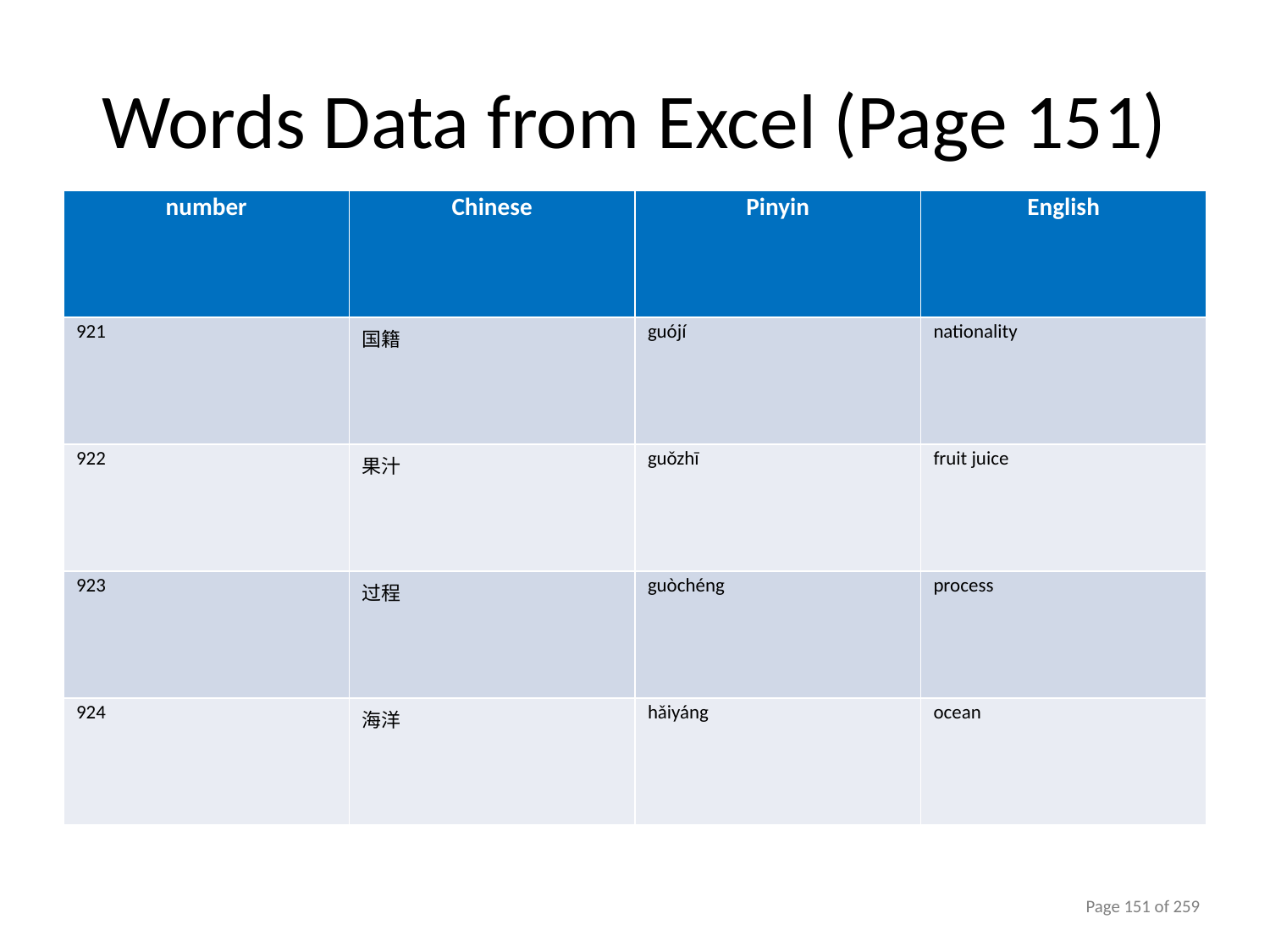

# Words Data from Excel (Page 151)
| number | Chinese | Pinyin | English |
| --- | --- | --- | --- |
| 921 | 国籍 | guójí | nationality |
| 922 | 果汁 | guǒzhī | fruit juice |
| 923 | 过程 | guòchéng | process |
| 924 | 海洋 | hǎiyáng | ocean |

Page 151 of 259